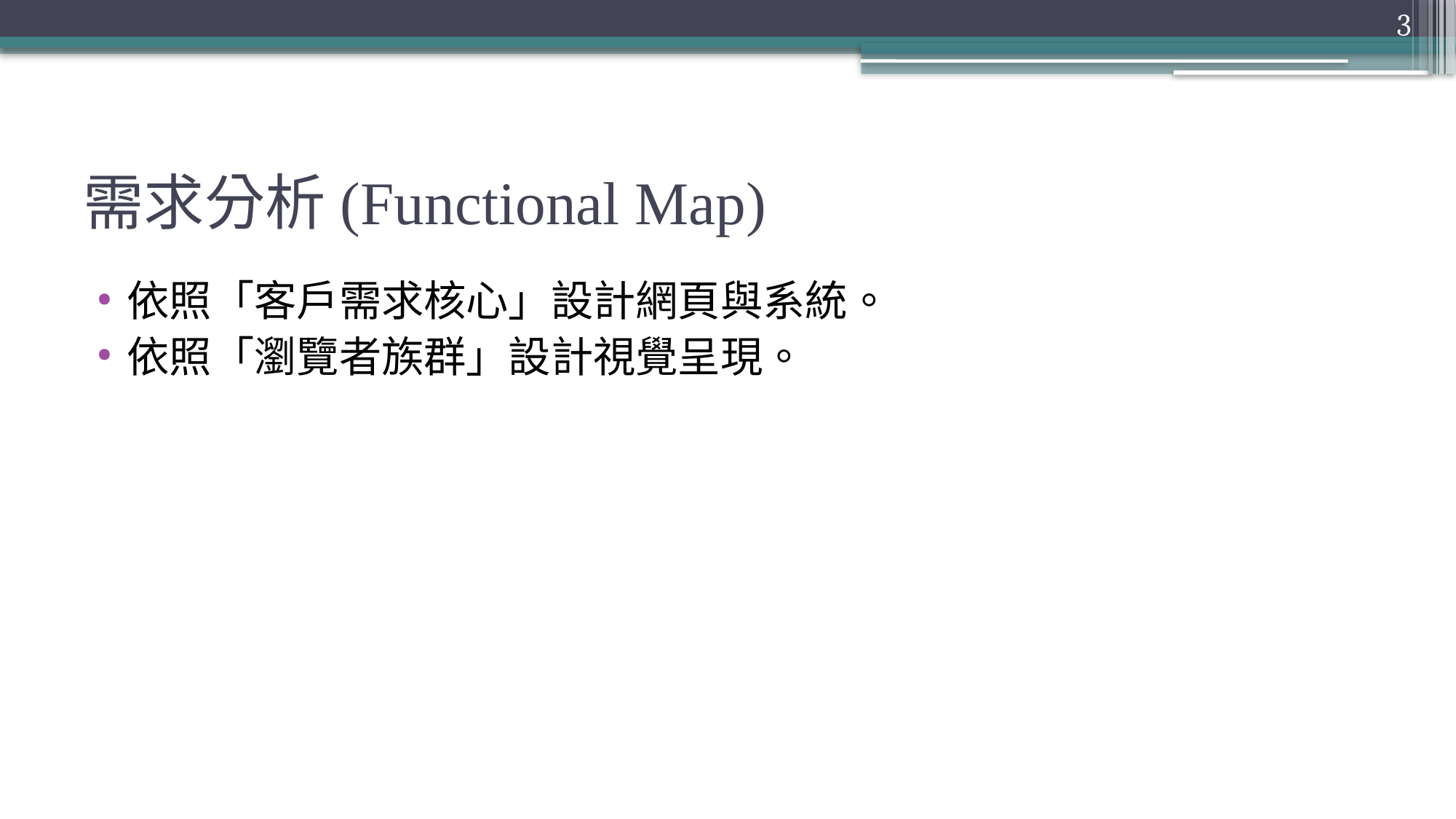

3
# 需求分析(Functional Map)
依照「客戶需求核心」設計網頁與系統。
依照「瀏覽者族群」設計視覺呈現。